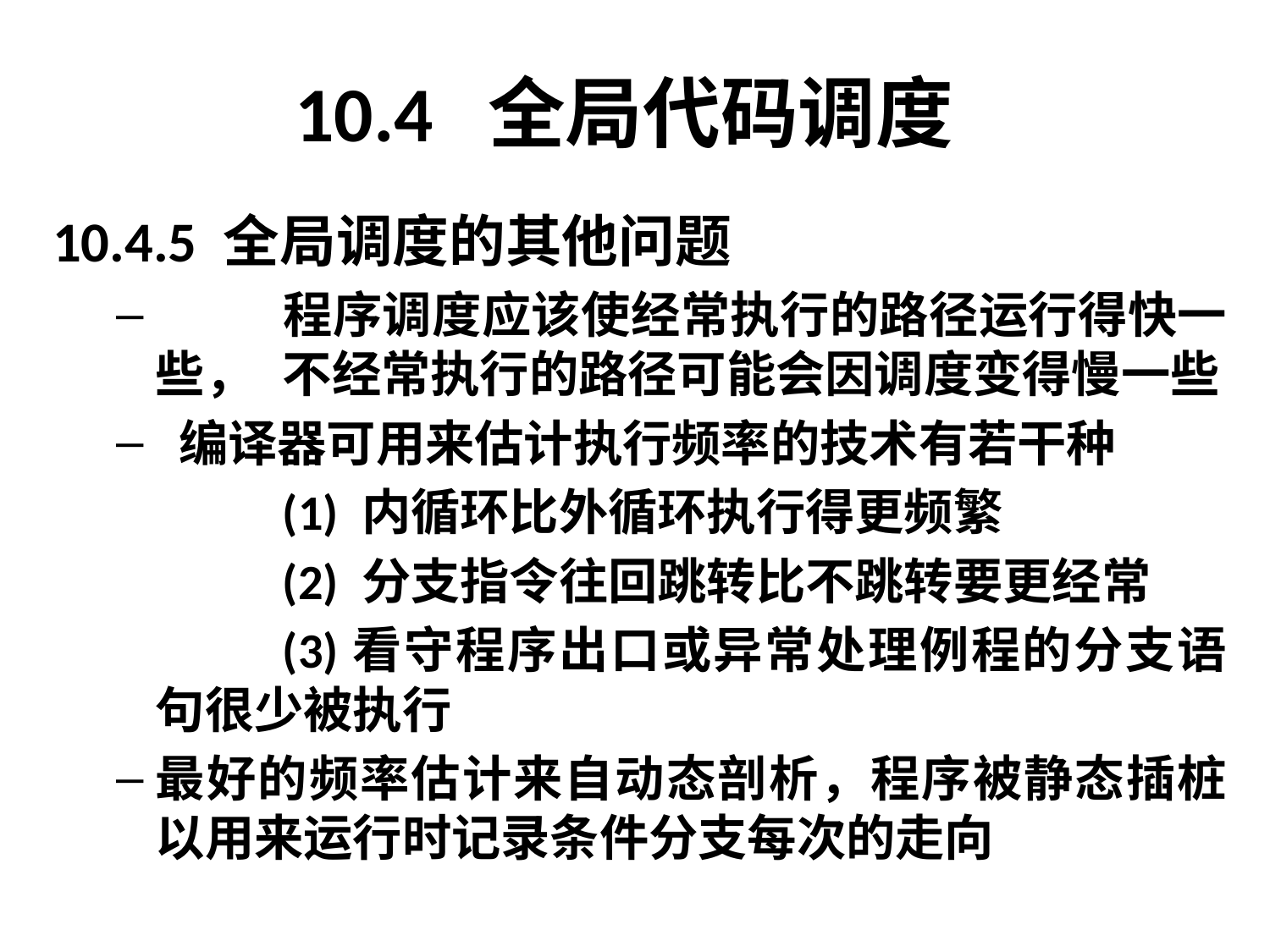

# 10.4  全局代码调度
10.4.5 全局调度的其他问题
	程序调度应该使经常执行的路径运行得快一些，	不经常执行的路径可能会因调度变得慢一些
 编译器可用来估计执行频率的技术有若干种
		(1) 内循环比外循环执行得更频繁
		(2) 分支指令往回跳转比不跳转要更经常
		(3)看守程序出口或异常处理例程的分支语句很少被执行
最好的频率估计来自动态剖析，程序被静态插桩以用来运行时记录条件分支每次的走向